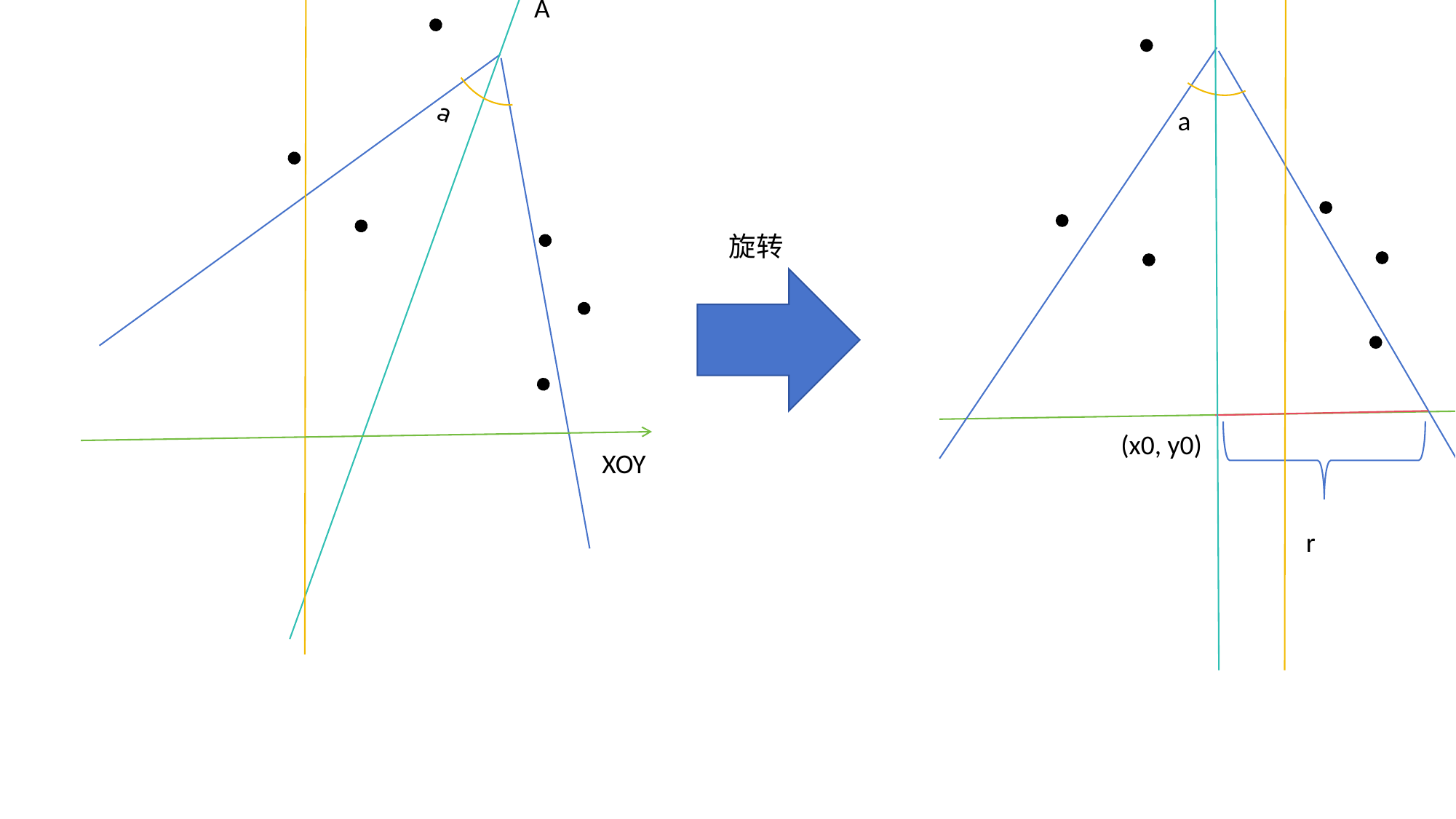

Z
Z
A

A

а
а

旋转

XOY
(x0, y0)
XOY
r